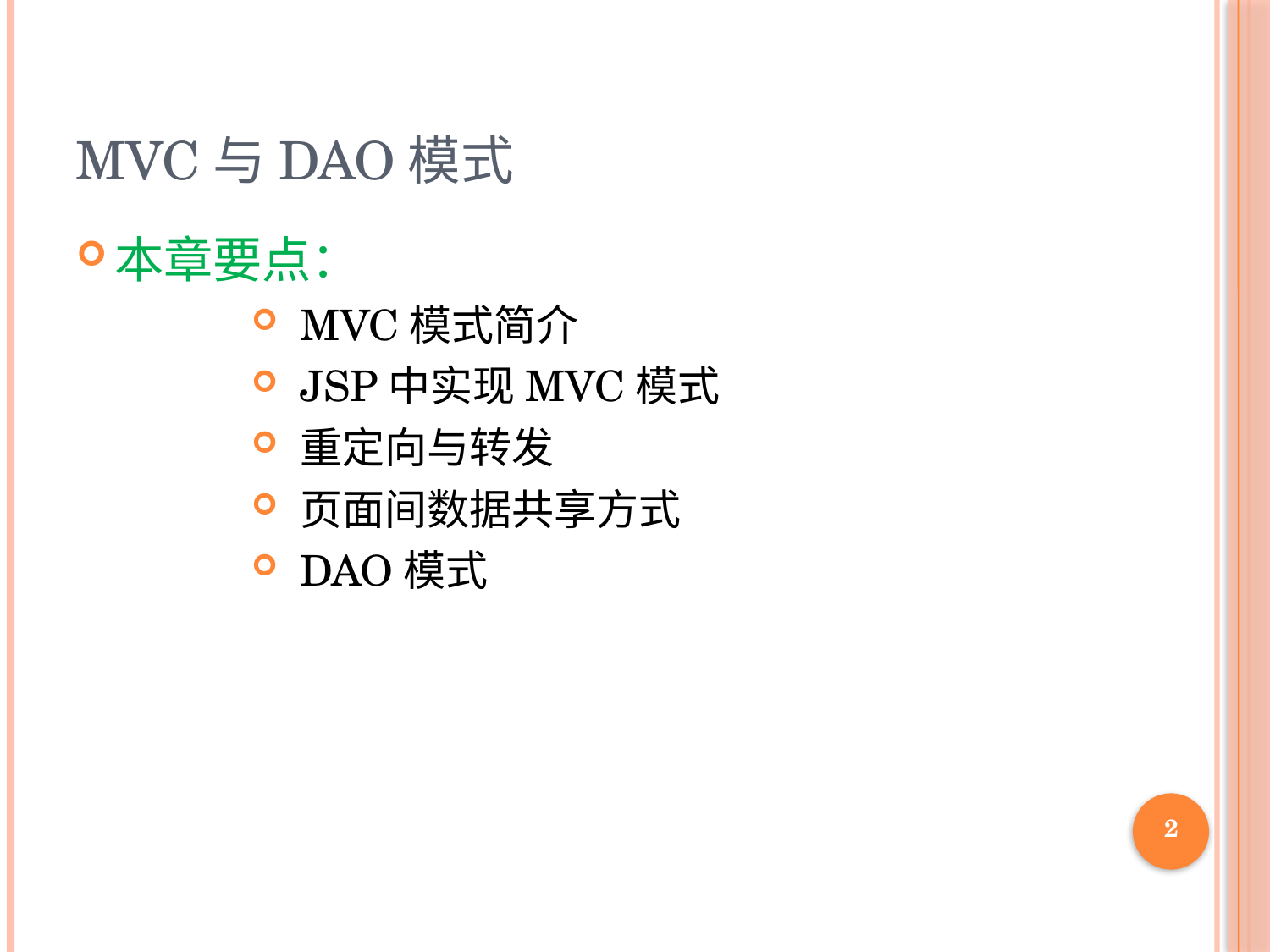

# MVC与DAO模式
本章要点：
MVC模式简介
JSP中实现MVC模式
重定向与转发
页面间数据共享方式
DAO模式

2